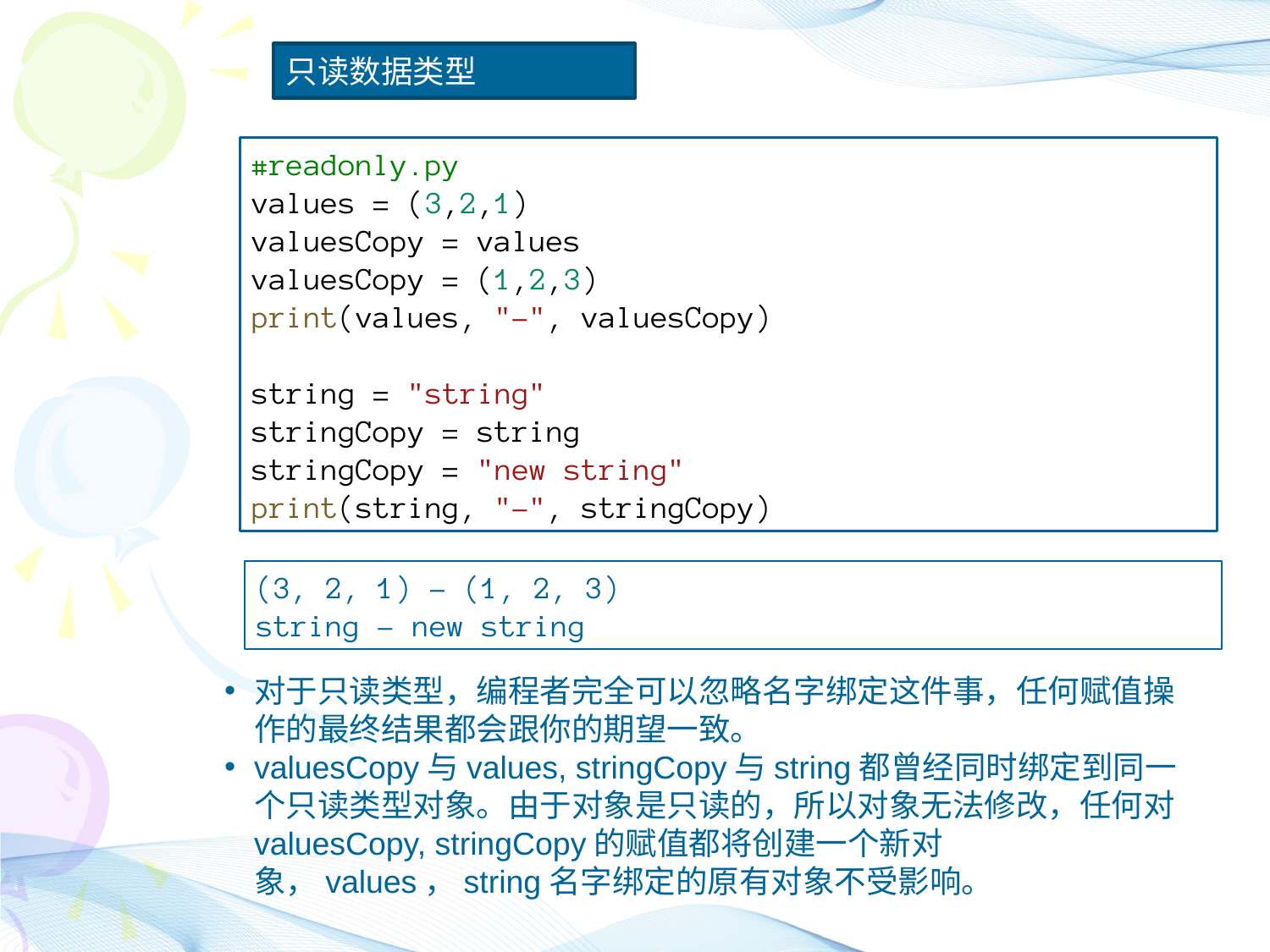

只读数据类型
#readonly.py
values = (3,2,1)
valuesCopy = values
valuesCopy = (1,2,3)
print(values, "-", valuesCopy)
string = "string"
stringCopy = string
stringCopy = "new string"
print(string, "-", stringCopy)
(3, 2, 1) - (1, 2, 3)
string - new string
对于只读类型，编程者完全可以忽略名字绑定这件事，任何赋值操作的最终结果都会跟你的期望一致。
valuesCopy与values, stringCopy与string都曾经同时绑定到同一个只读类型对象。由于对象是只读的，所以对象无法修改，任何对valuesCopy, stringCopy的赋值都将创建一个新对象，values，string名字绑定的原有对象不受影响。
27